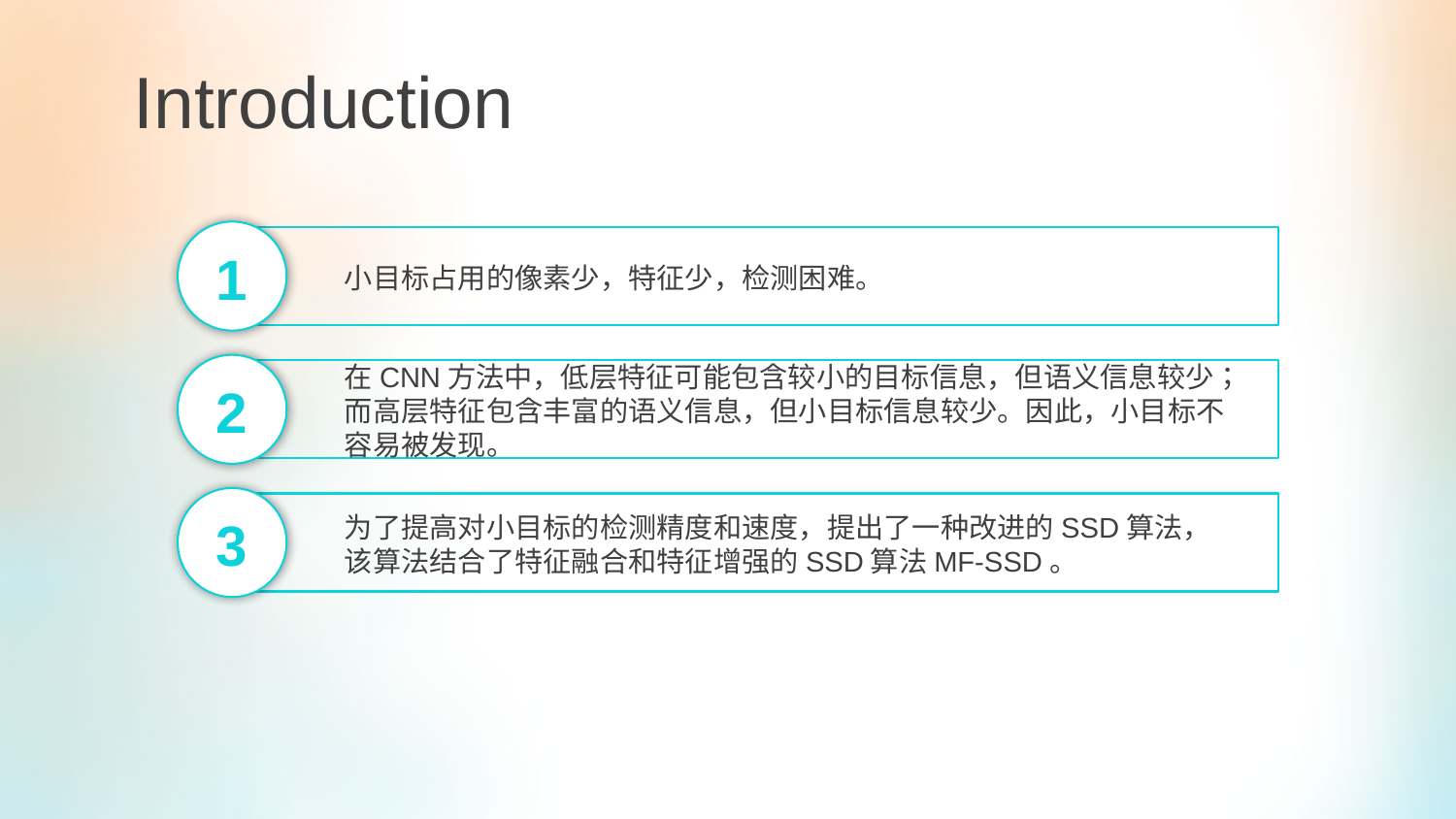

Introduction

1
小目标占用的像素少，特征少，检测困难。
在CNN方法中，低层特征可能包含较小的目标信息，但语义信息较少；而高层特征包含丰富的语义信息，但小目标信息较少。因此，小目标不容易被发现。

2

为了提高对小目标的检测精度和速度，提出了一种改进的SSD算法，该算法结合了特征融合和特征增强的SSD算法MF-SSD。
3